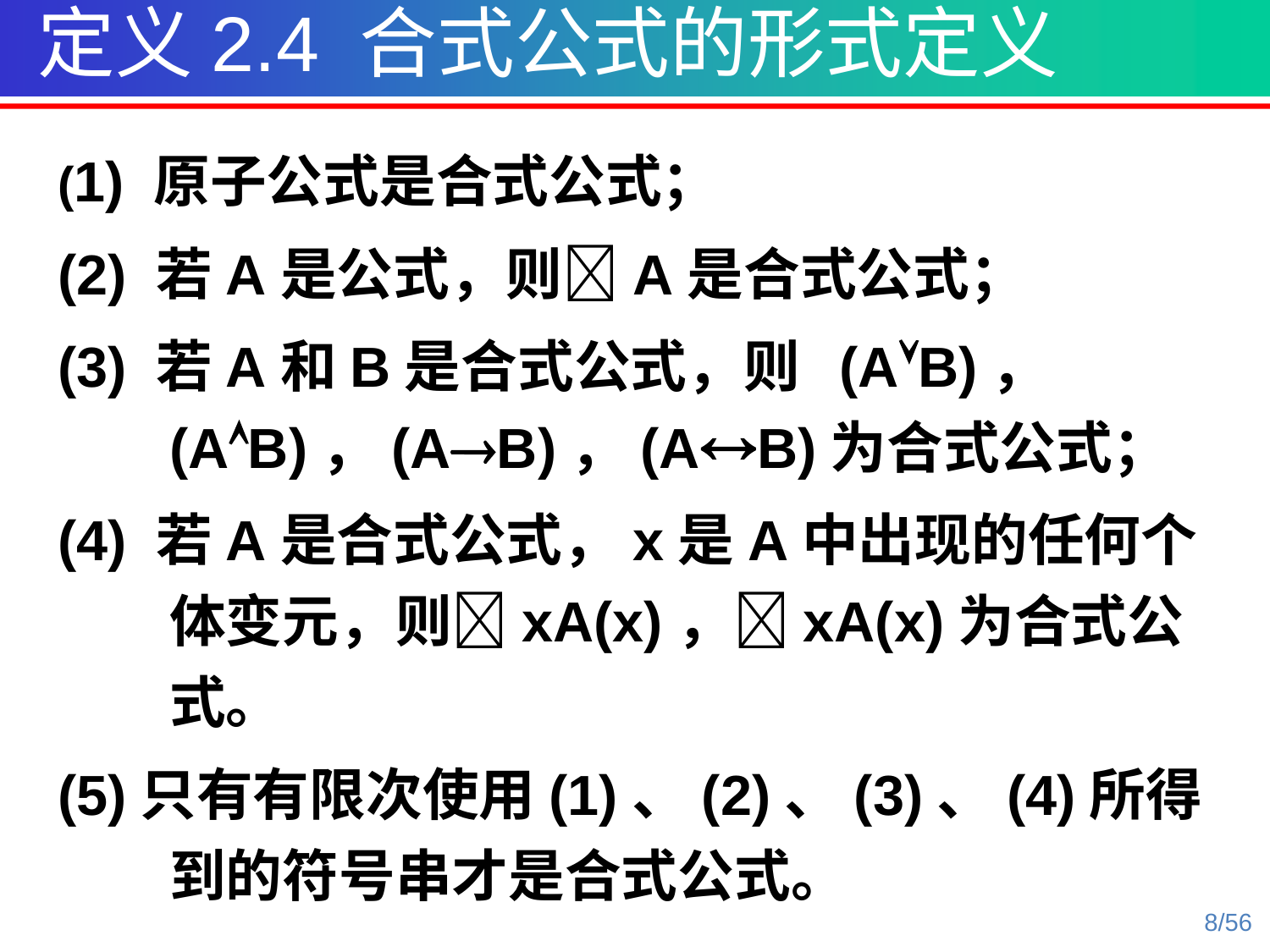

定义2.4 合式公式的形式定义
(1) 原子公式是合式公式；
(2) 若A是公式，则¬A是合式公式；
(3) 若A和B是合式公式，则  (A∨B)，(A∧B)，(A→B)，(A↔B)为合式公式；
(4) 若A是合式公式，x是A中出现的任何个体变元，则∀xA(x)，∃xA(x)为合式公式。
(5)只有有限次使用(1)、(2)、(3)、(4)所得到的符号串才是合式公式。
8/56